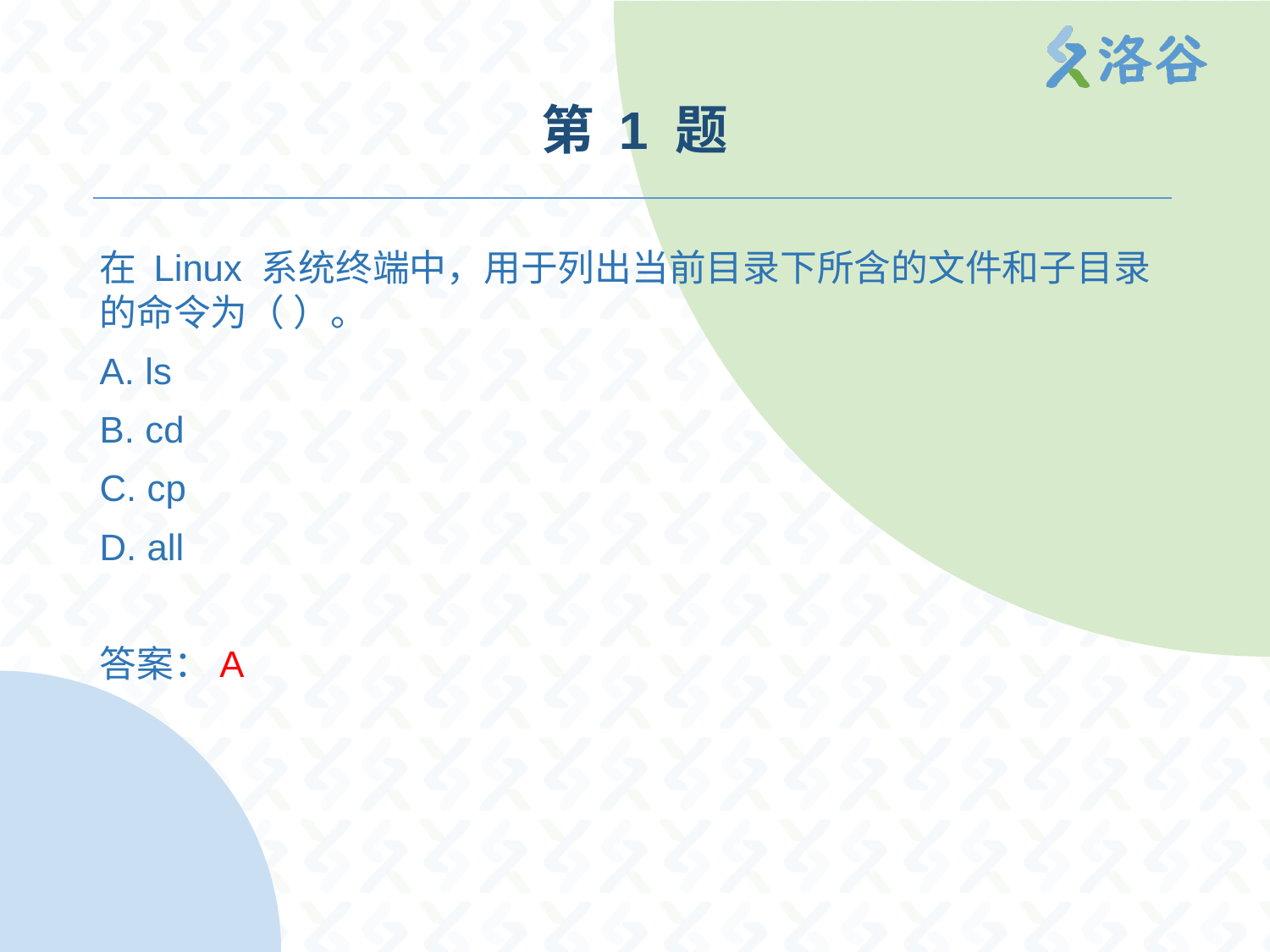

# 第 1 题
在 Linux 系统终端中，用于列出当前目录下所含的文件和子目录的命令为（ ）。
A. ls
B. cd
C. cp
D. all

答案：A